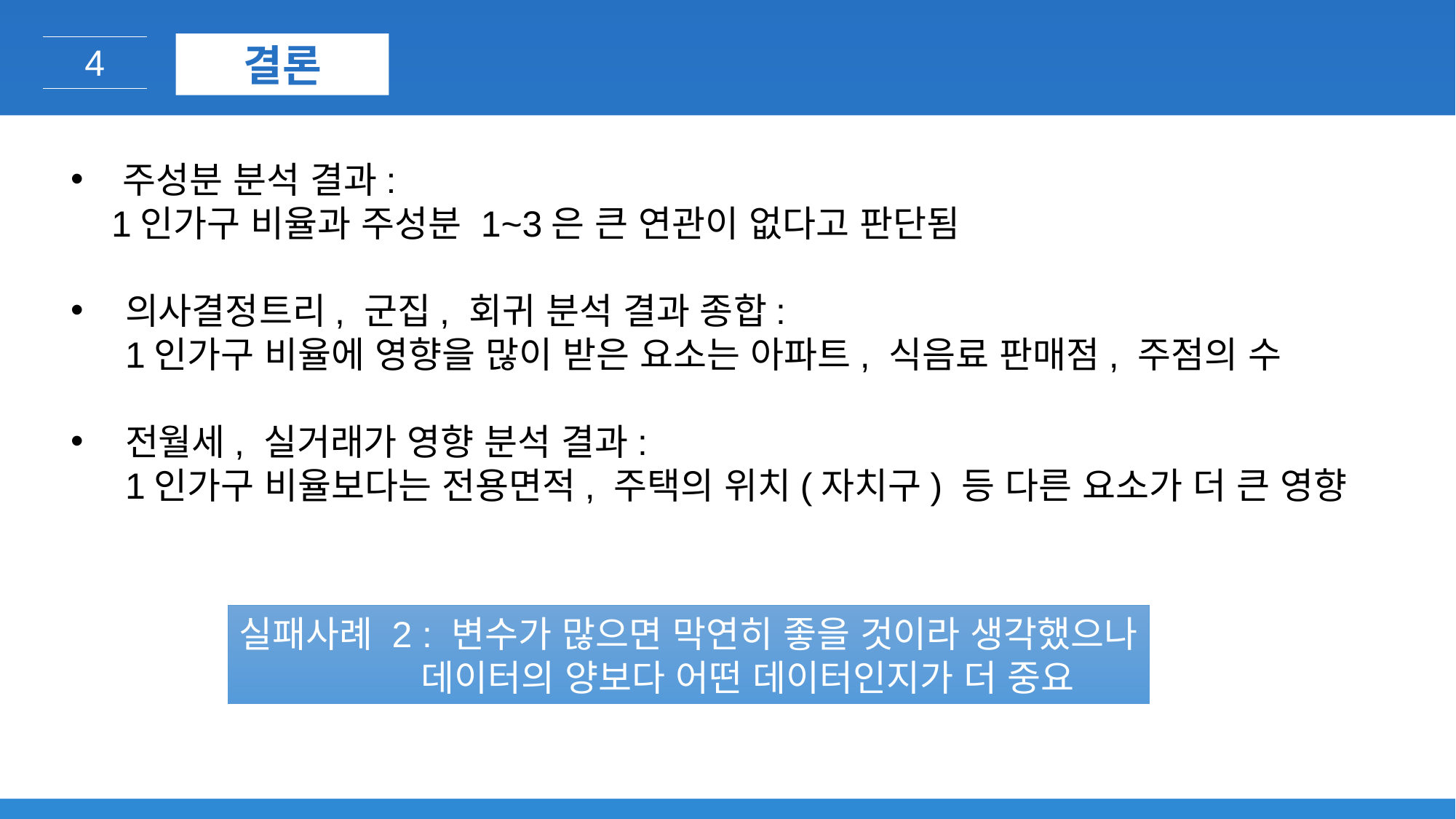

결론
4

   주성분 분석 결과:
    1인가구 비율과 주성분 1~3은 큰 연관이 없다고 판단됨

의사결정트리, 군집, 회귀 분석 결과 종합:
1인가구 비율에 영향을 많이 받은 요소는 아파트, 식음료 판매점, 주점의 수

전월세, 실거래가 영향 분석 결과:
	1인가구 비율보다는 전용면적, 주택의 위치(자치구) 등 다른 요소가 더 큰 영향
실패사례 2 : 변수가 많으면 막연히 좋을 것이라 생각했으나
                 데이터의 양보다 어떤 데이터인지가 더 중요